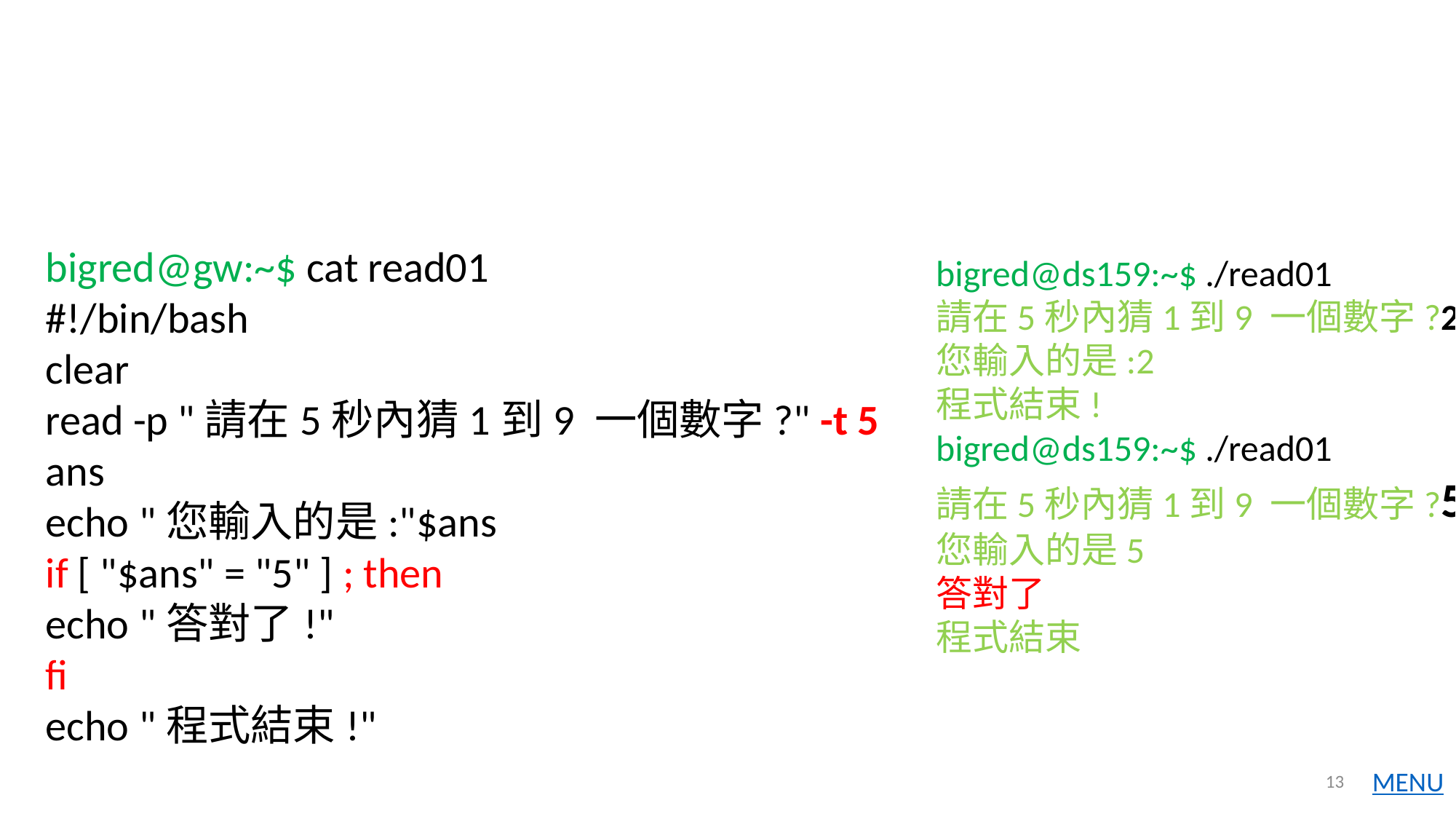

#
bigred@gw:~$ cat read01
#!/bin/bash
clear
read -p "請在5秒內猜1到9 一個數字?" -t 5  ans
echo "您輸入的是:"$ans
if [ "$ans" = "5" ] ; then
echo "答對了!"
fi
echo "程式結束!"
bigred@ds159:~$ ./read01
請在5秒內猜1到9 一個數字?2
您輸入的是:2
程式結束!
bigred@ds159:~$ ./read01
請在5秒內猜1到9 一個數字?5
您輸入的是5
答對了
程式結束

13